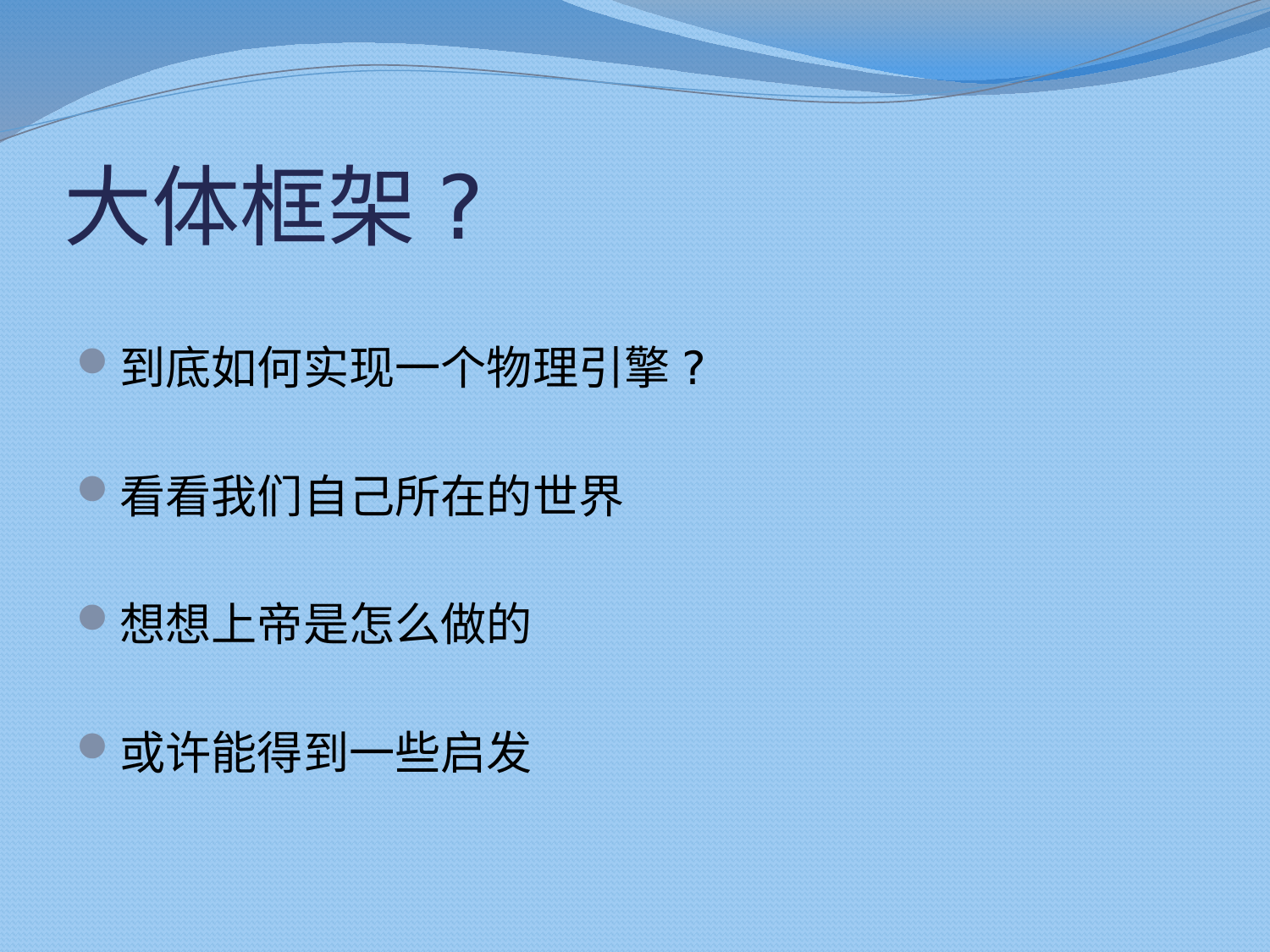

# 大体框架?

到底如何实现一个物理引擎?

看看我们自己所在的世界

想想上帝是怎么做的

或许能得到一些启发